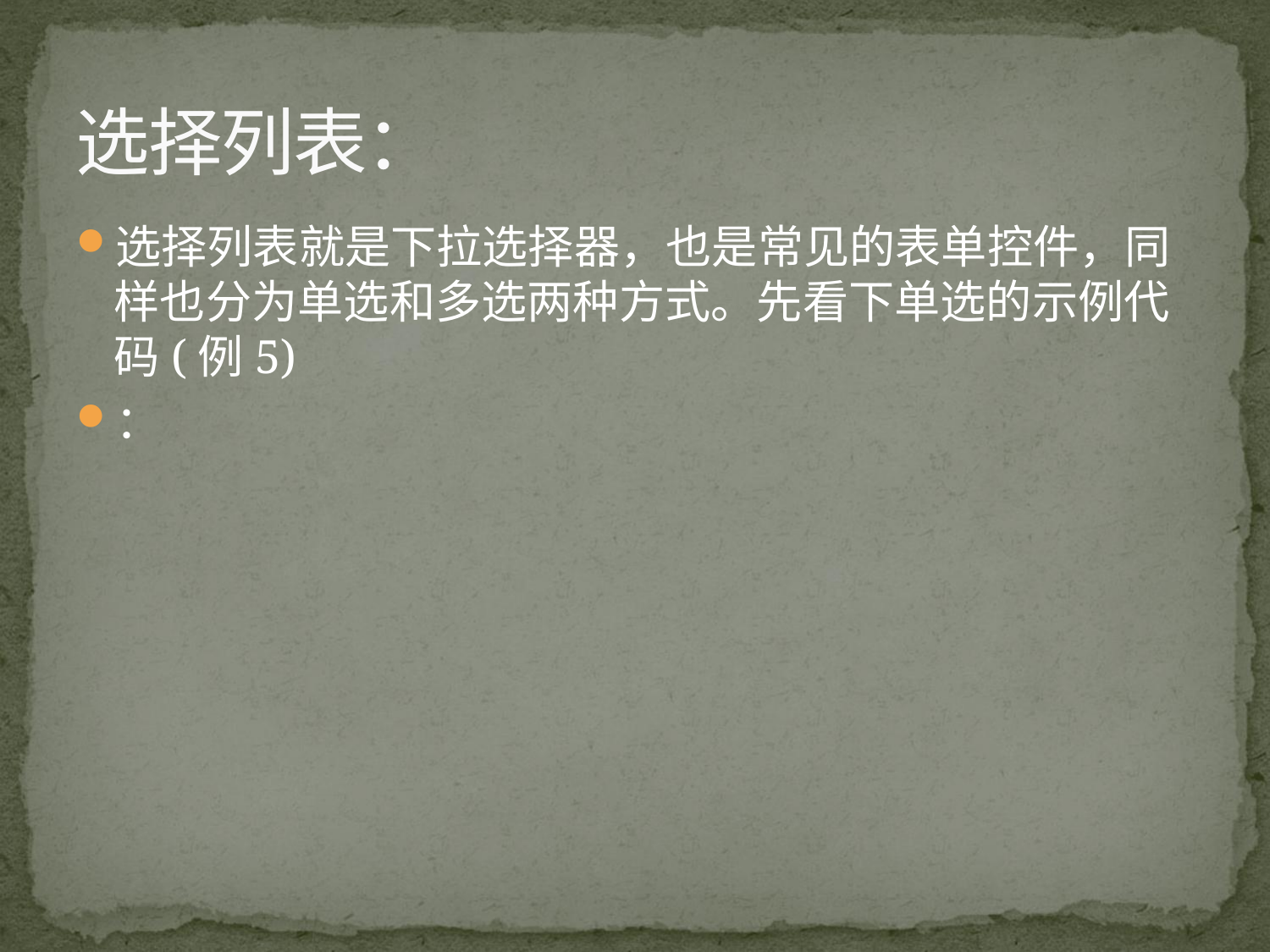

# 选择列表：
选择列表就是下拉选择器，也是常见的表单控件，同样也分为单选和多选两种方式。先看下单选的示例代码(例5)
：